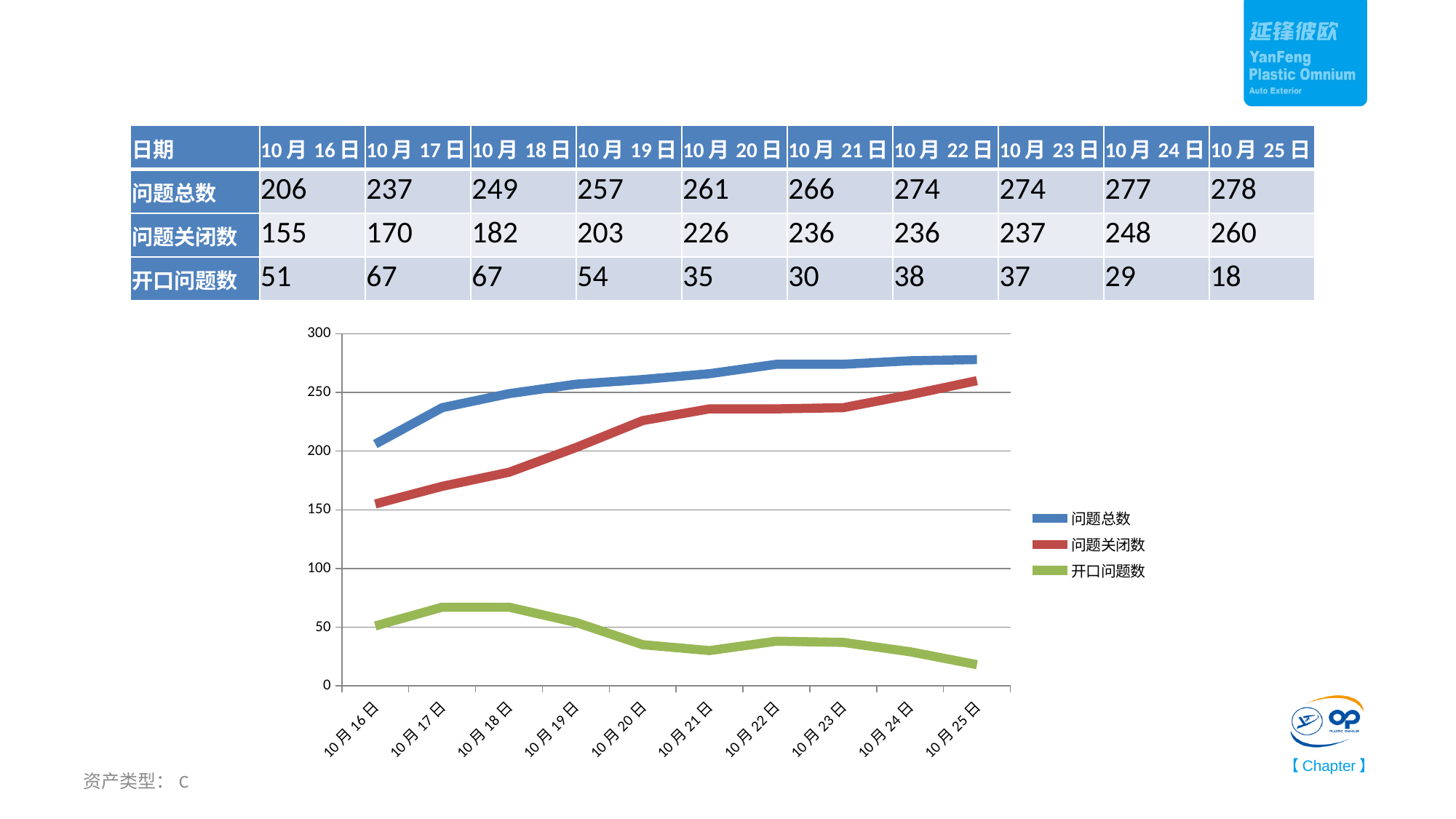

| 日期 | 10月16日 | 10月17日 | 10月18日 | 10月19日 | 10月20日 | 10月21日 | 10月22日 | 10月23日 | 10月24日 | 10月25日 |
| --- | --- | --- | --- | --- | --- | --- | --- | --- | --- | --- |
| 问题总数 | 206 | 237 | 249 | 257 | 261 | 266 | 274 | 274 | 277 | 278 |
| 问题关闭数 | 155 | 170 | 182 | 203 | 226 | 236 | 236 | 237 | 248 | 260 |
| 开口问题数 | 51 | 67 | 67 | 54 | 35 | 30 | 38 | 37 | 29 | 18 |

### Chart

| Category | 问题总数 | 问题关闭数 | 开口问题数 |
|---|---|---|---|
| 42659 | 206.0 | 155.0 | 51.0 |
| 42660 | 237.0 | 170.0 | 67.0 |
| 42661 | 249.0 | 182.0 | 67.0 |
| 42662 | 257.0 | 203.0 | 54.0 |
| 42663 | 261.0 | 226.0 | 35.0 |
| 42664 | 266.0 | 236.0 | 30.0 |
| 42665 | 274.0 | 236.0 | 38.0 |
| 42666 | 274.0 | 237.0 | 37.0 |
| 42667 | 277.0 | 248.0 | 29.0 |
| 42668 | 278.0 | 260.0 | 18.0 |
|  | None | None | None |
|  | None | None | None |
|  | None | None | None |
|  | None | None | None |
|  | None | None | None |
|  | None | None | None |
|  | None | None | None |
|  | None | None | None |
|  | None | None | None |
|  | None | None | None |
|  | None | None | None |
|  | None | None | None |
|  | None | None | None |
|  | None | None | None |
|  | None | None | None |
|  | None | None | None |
|  | None | None | None |
|  | None | None | None |
|  | None | None | None |
|  | None | None | None |
|  | None | None | None |
|  | None | None | None |
|  | None | None | None |
|  | None | None | None |
|  | None | None | None |
|  | None | None | None |
|  | None | None | None |
资产类型：C